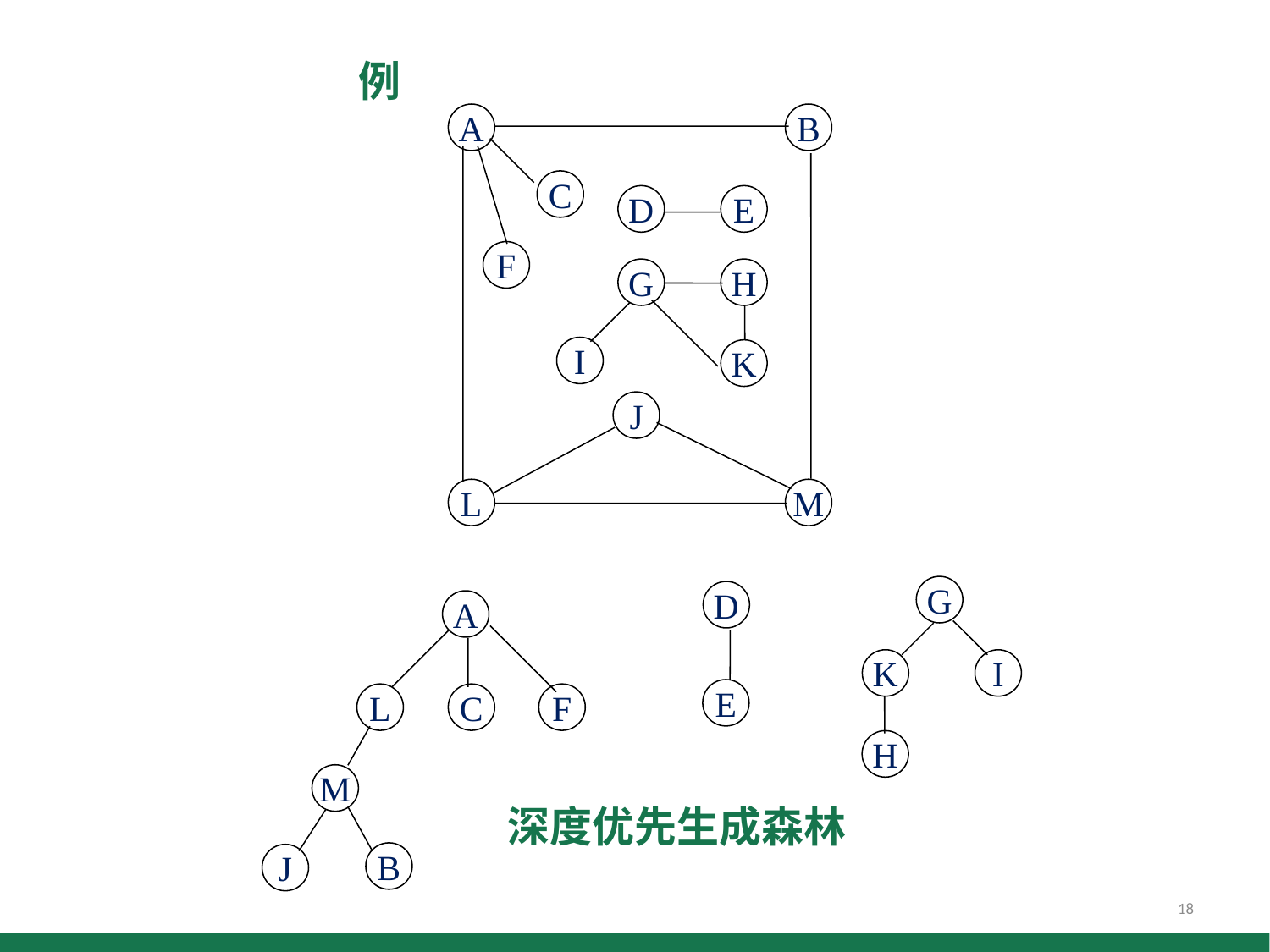

例
A
B

C
D
E

F
G
H

I
K
J

L
M

G

K
I

H
D

E
A

L
C
F

M

B
J
深度优先生成森林
18